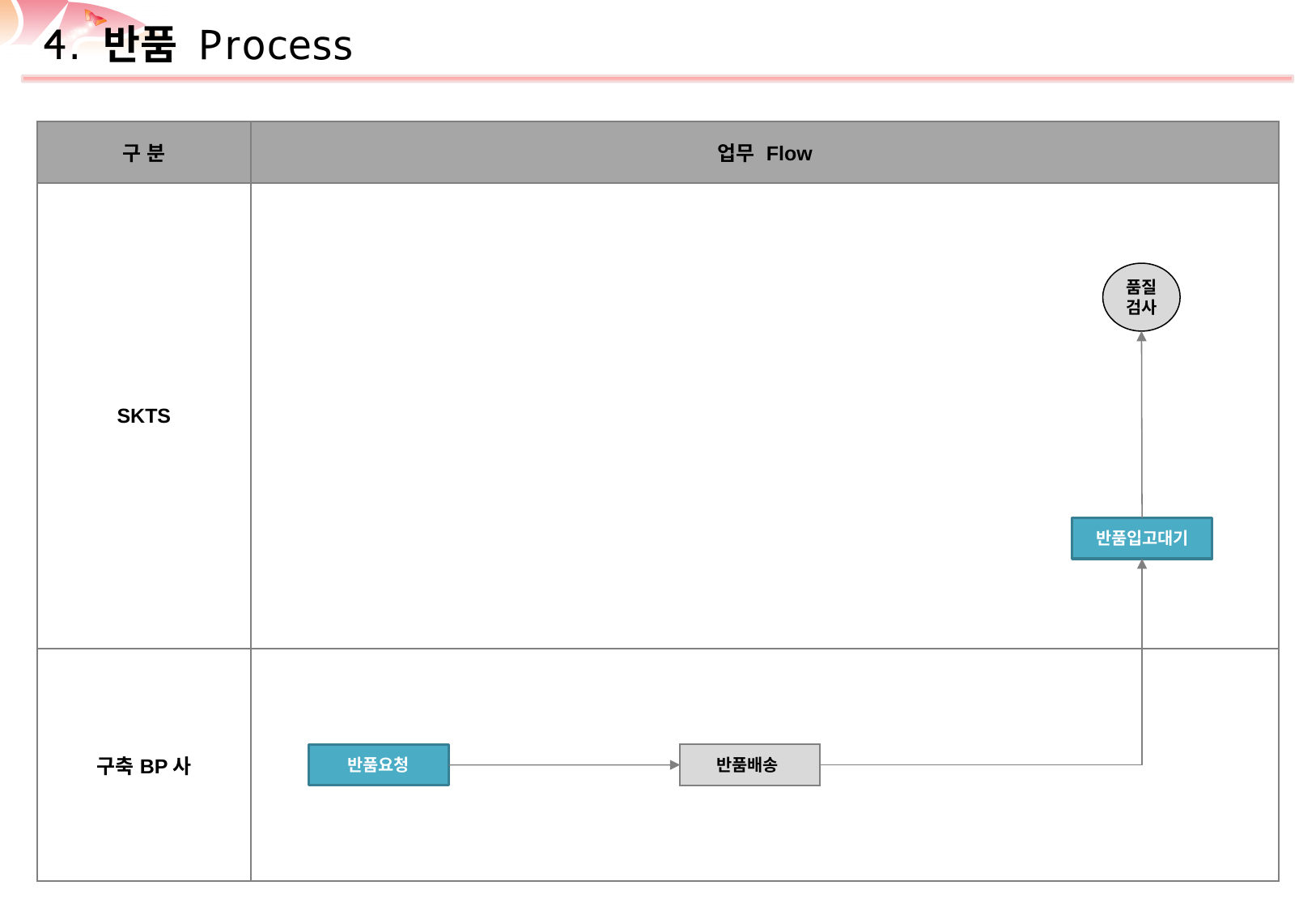

# 4. 반품 Process
| 구 분 | 업무 Flow |
| --- | --- |
| SKTS |  |
| 구축BP사 |  |
품질
검사
반품입고대기
반품요청
반품배송